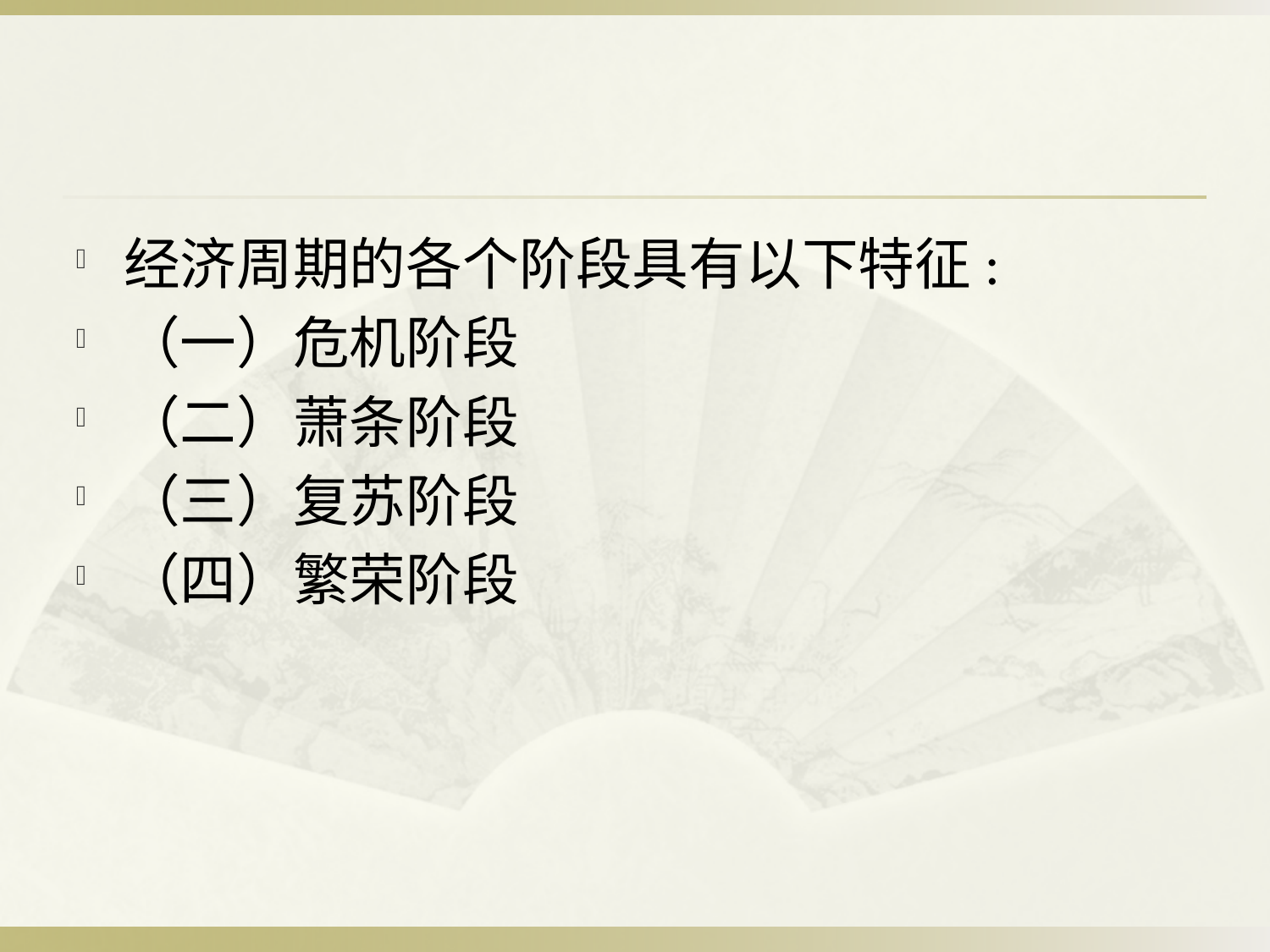

#
经济周期的各个阶段具有以下特征:
（一）危机阶段
（二）萧条阶段
（三）复苏阶段
（四）繁荣阶段